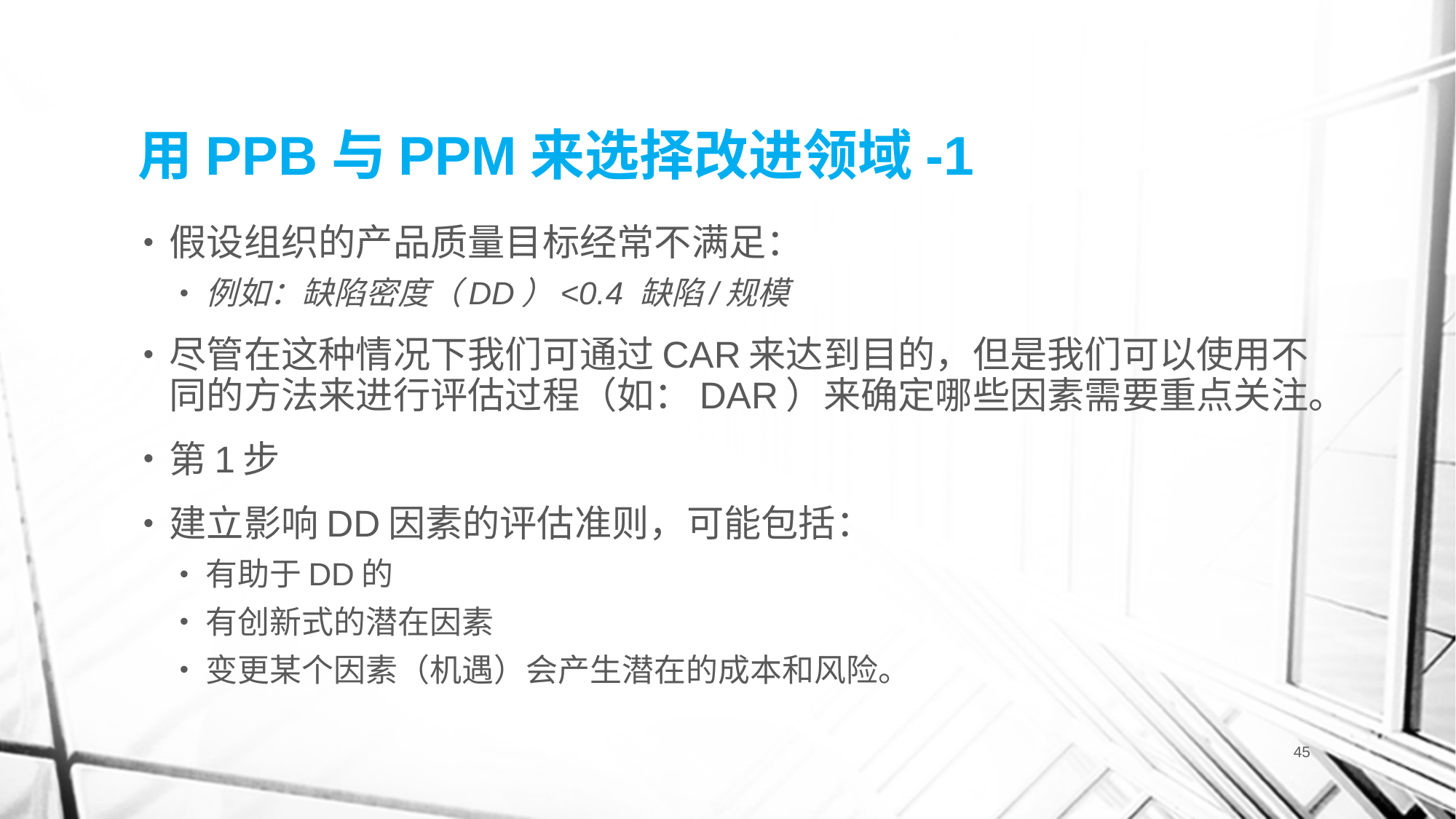

# 用PPB与PPM来选择改进领域-1
假设组织的产品质量目标经常不满足：
例如：缺陷密度（DD）<0.4 缺陷/规模
尽管在这种情况下我们可通过CAR来达到目的，但是我们可以使用不同的方法来进行评估过程（如：DAR）来确定哪些因素需要重点关注。
第1步
建立影响DD因素的评估准则，可能包括：
有助于DD的
有创新式的潜在因素
变更某个因素（机遇）会产生潜在的成本和风险。
45